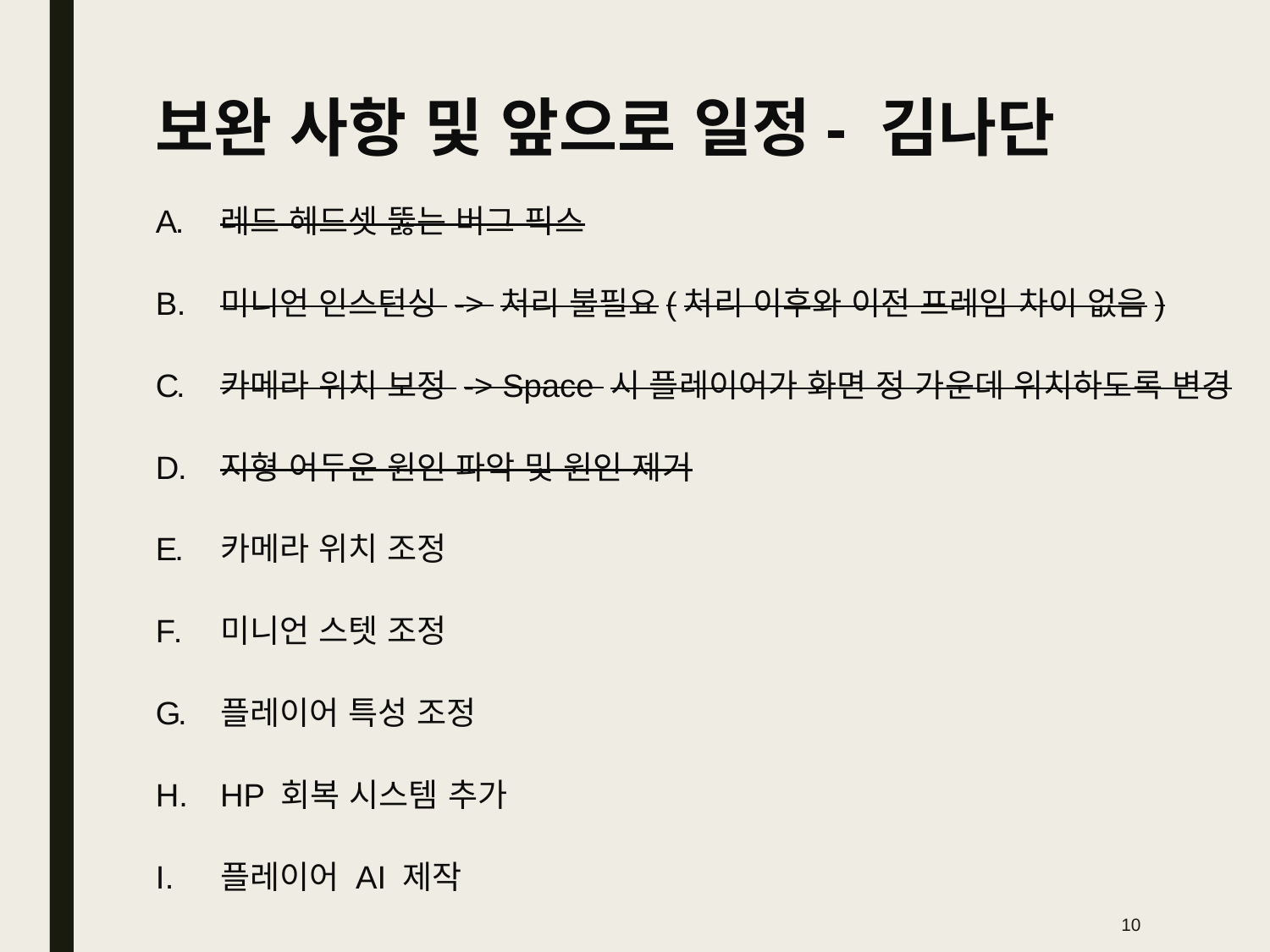

# 보완 사항 및 앞으로 일정- 김나단
레드 헤드셋 뚫는 버그 픽스
미니언 인스턴싱 -> 처리 불필요(처리 이후와 이전 프레임 차이 없음)
카메라 위치 보정 -> Space 시 플레이어가 화면 정 가운데 위치하도록 변경
지형 어두운 원인 파악 및 원인 제거
카메라 위치 조정
미니언 스텟 조정
플레이어 특성 조정
HP 회복 시스템 추가
플레이어 AI 제작

10